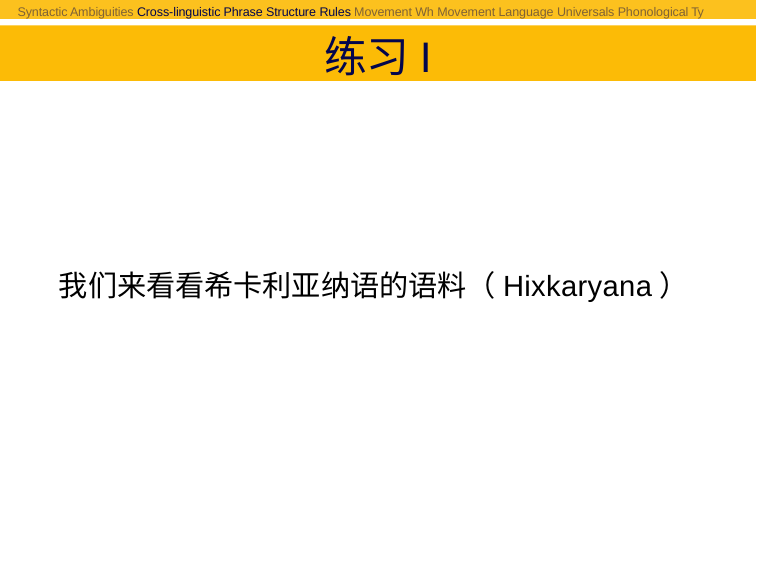

Syntactic Ambiguities Cross-linguistic Phrase Structure Rules Movement Wh Movement Language Universals Phonological Ty
练习I
我们来看看希卡利亚纳语的语料（Hixkaryana）